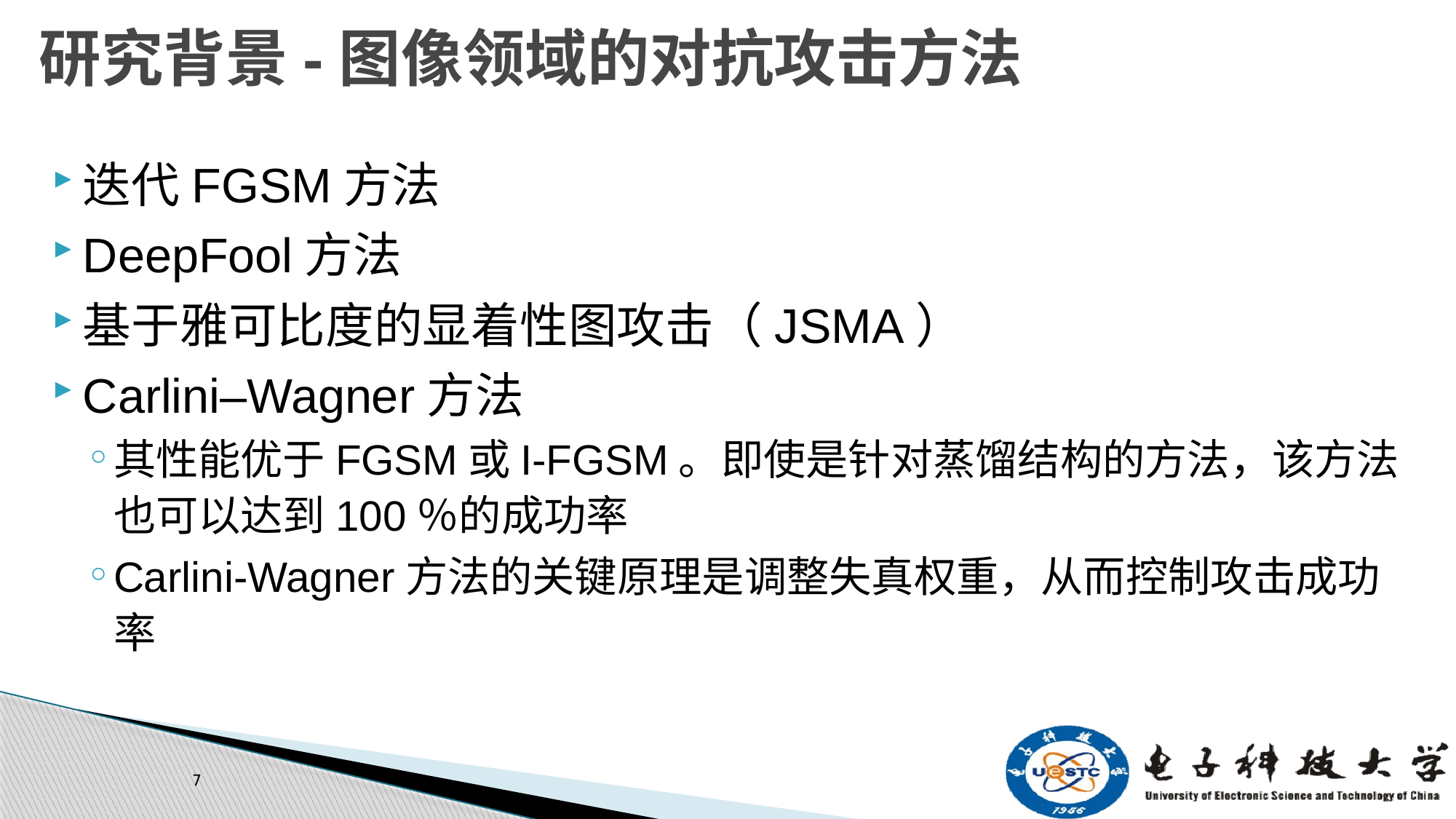

# 研究背景-图像领域的对抗攻击方法
迭代FGSM方法
DeepFool方法
基于雅可比度的显着性图攻击（JSMA）
Carlini–Wagner方法
其性能优于FGSM或I-FGSM。即使是针对蒸馏结构的方法，该方法也可以达到100％的成功率
Carlini-Wagner方法的关键原理是调整失真权重，从而控制攻击成功率

7